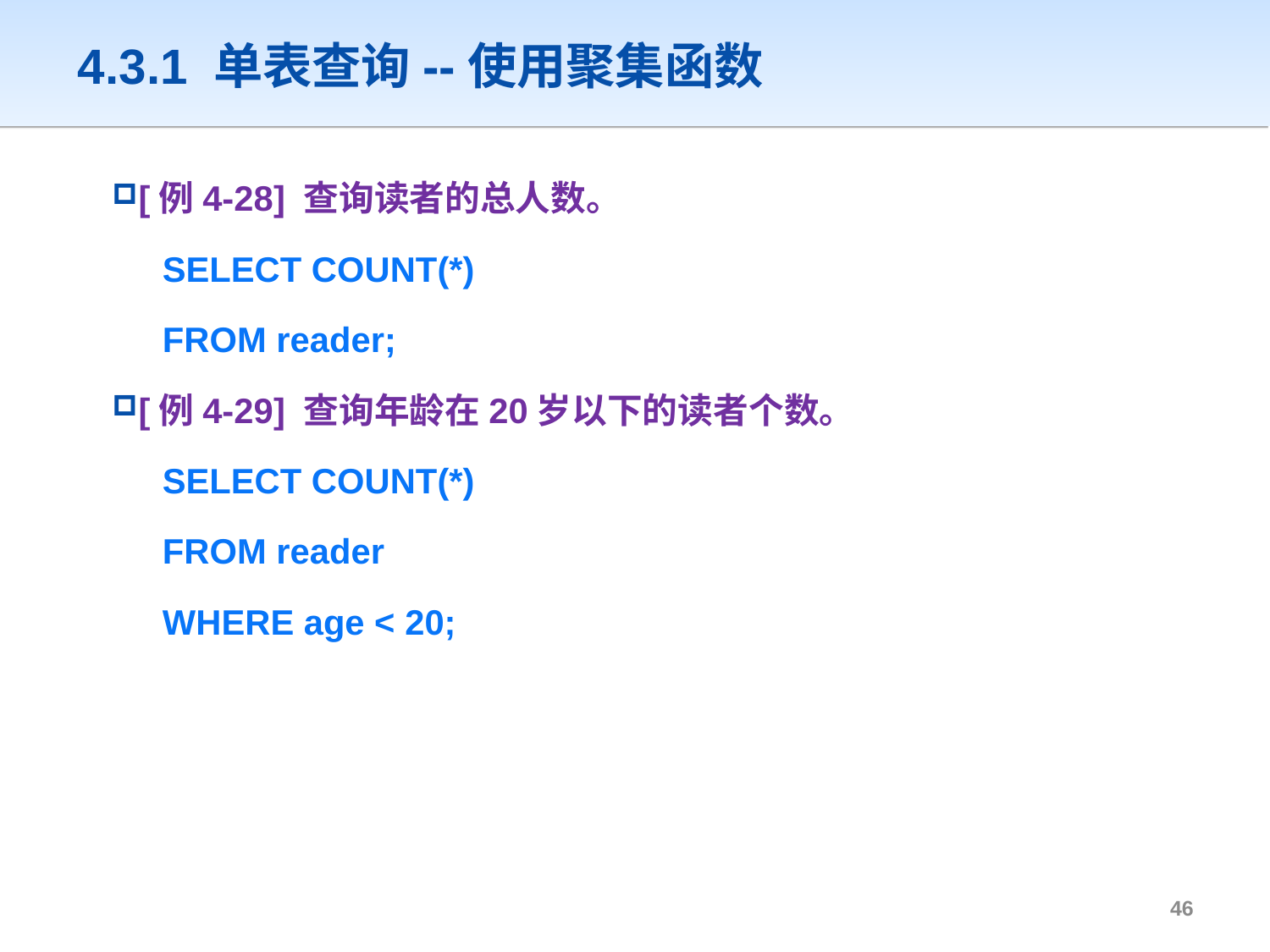

# 4.3.1 单表查询--使用聚集函数
[例4-28] 查询读者的总人数。
SELECT COUNT(*)
FROM reader;
[例4-29] 查询年龄在20岁以下的读者个数。
SELECT COUNT(*)
FROM reader
WHERE age < 20;

46